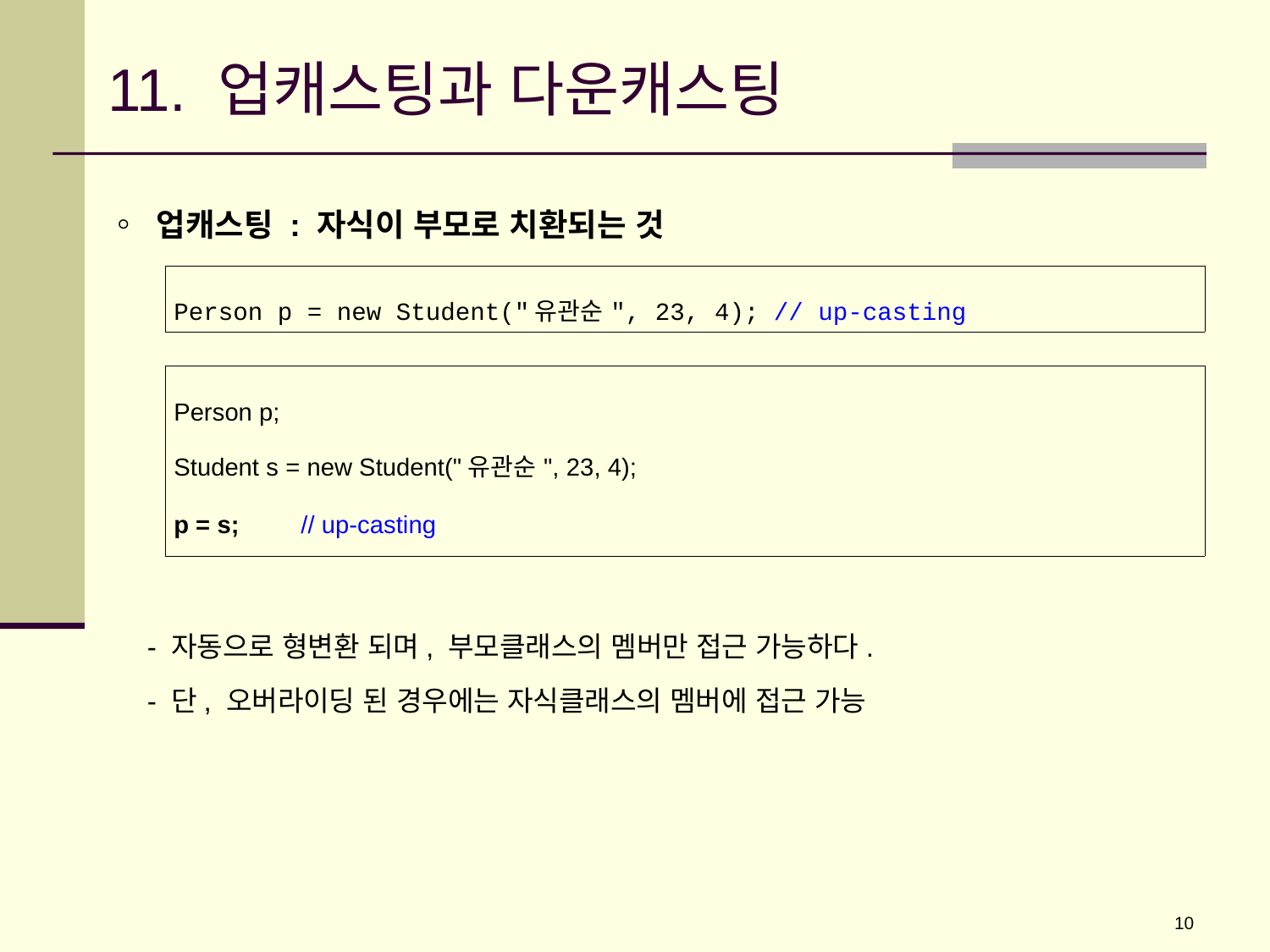

# 11. 업캐스팅과 다운캐스팅
◦ 업캐스팅 : 자식이 부모로 치환되는 것

     - 자동으로 형변환 되며, 부모클래스의 멤버만 접근 가능하다.
     - 단, 오버라이딩 된 경우에는 자식클래스의 멤버에 접근 가능

| Person p = new Student("유관순", 23, 4); // up-casting |
| --- |
| Person p; Student s = new Student("유관순", 23, 4); p = s; // up-casting |
| --- |
10